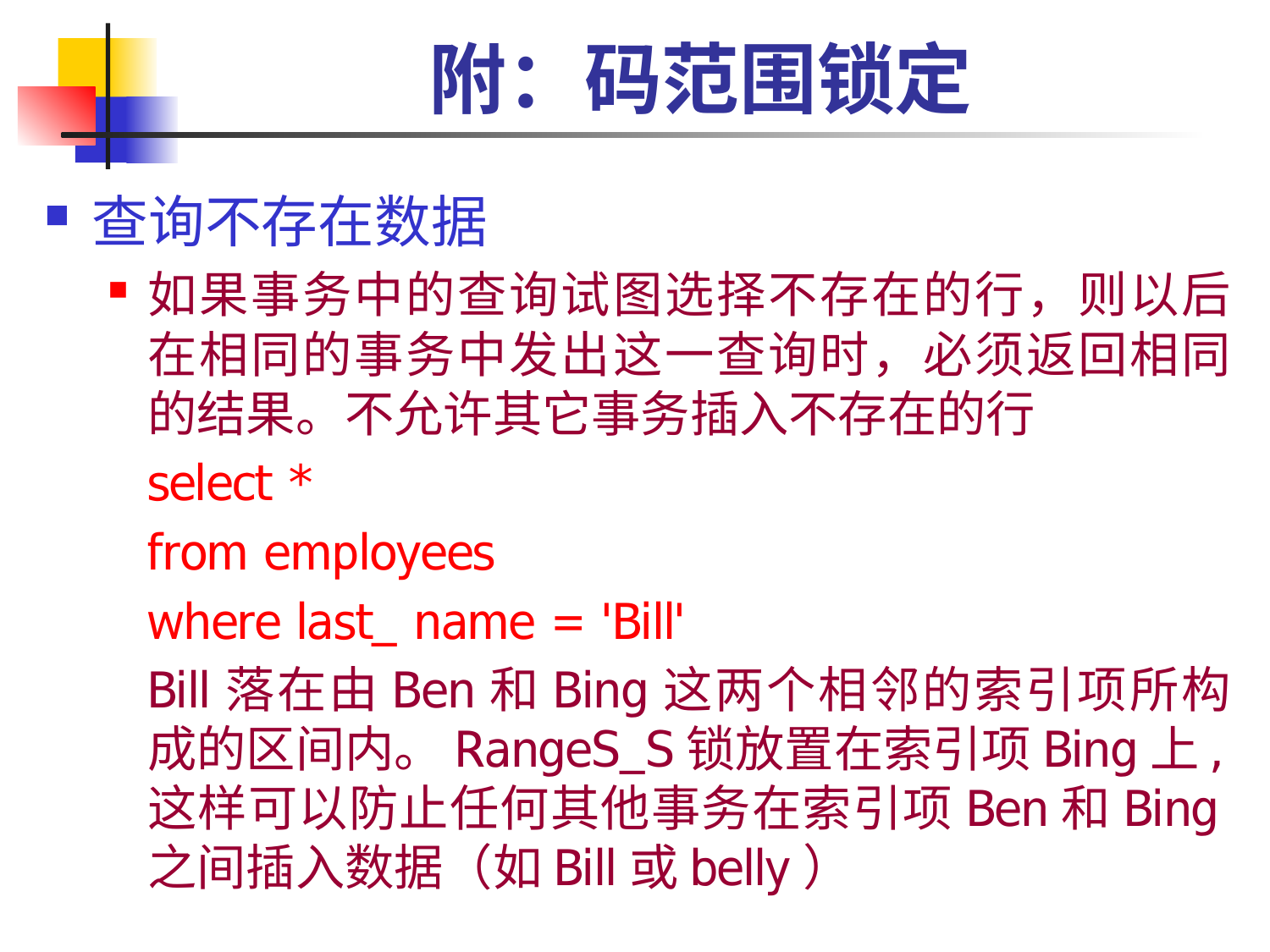

# 附：码范围锁定
查询不存在数据
如果事务中的查询试图选择不存在的行，则以后在相同的事务中发出这一查询时，必须返回相同的结果。不允许其它事务插入不存在的行
	select *
	from employees
	where last_ name = 'Bill'
	Bill落在由Ben和Bing这两个相邻的索引项所构成的区间内。RangeS_S锁放置在索引项Bing上,这样可以防止任何其他事务在索引项Ben和Bing之间插入数据（如Bill或belly）